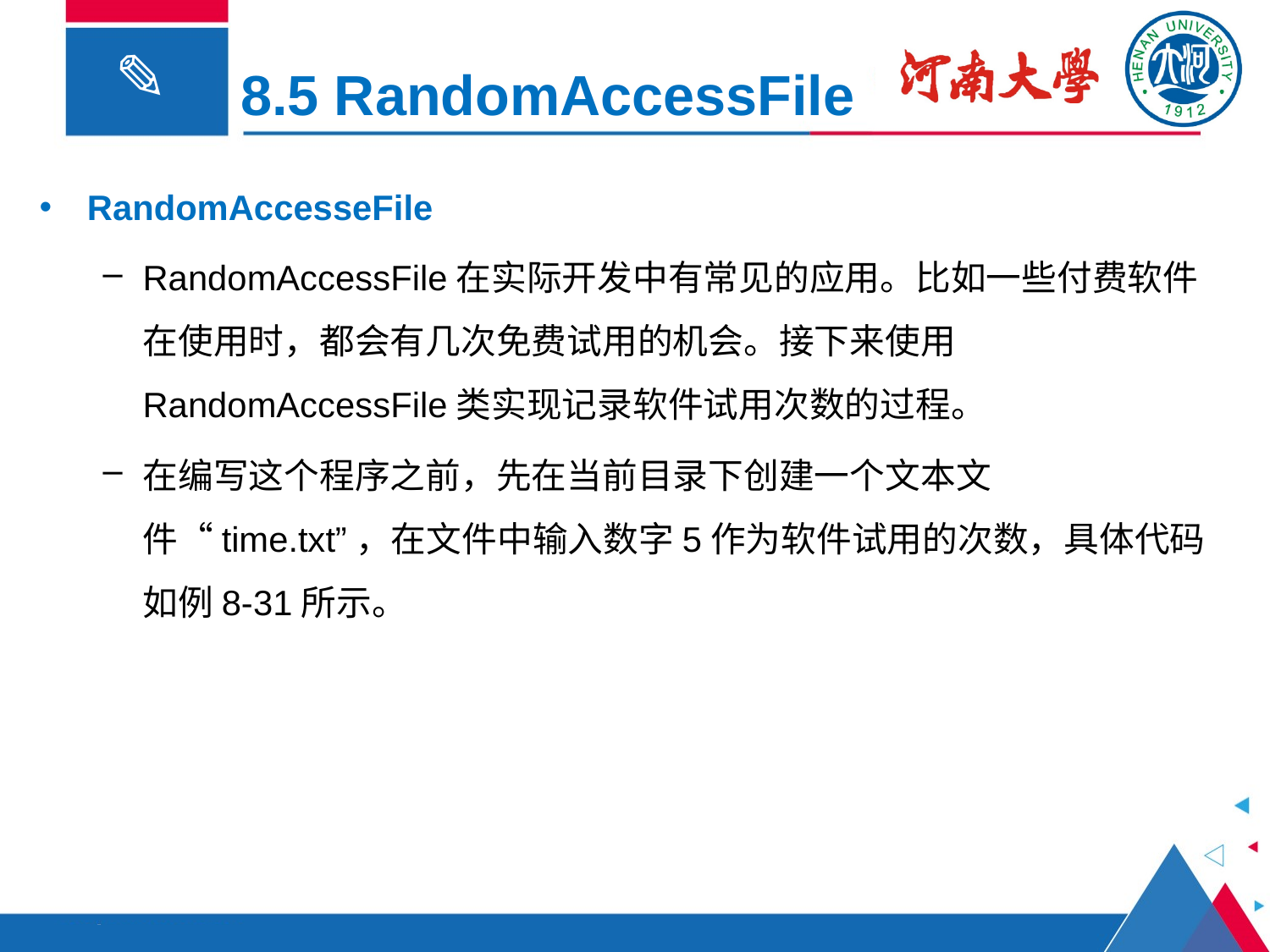

8.5 RandomAccessFile
RandomAccesseFile
RandomAccessFile在实际开发中有常见的应用。比如一些付费软件在使用时，都会有几次免费试用的机会。接下来使用RandomAccessFile类实现记录软件试用次数的过程。
在编写这个程序之前，先在当前目录下创建一个文本文件“time.txt”，在文件中输入数字5作为软件试用的次数，具体代码如例8-31所示。